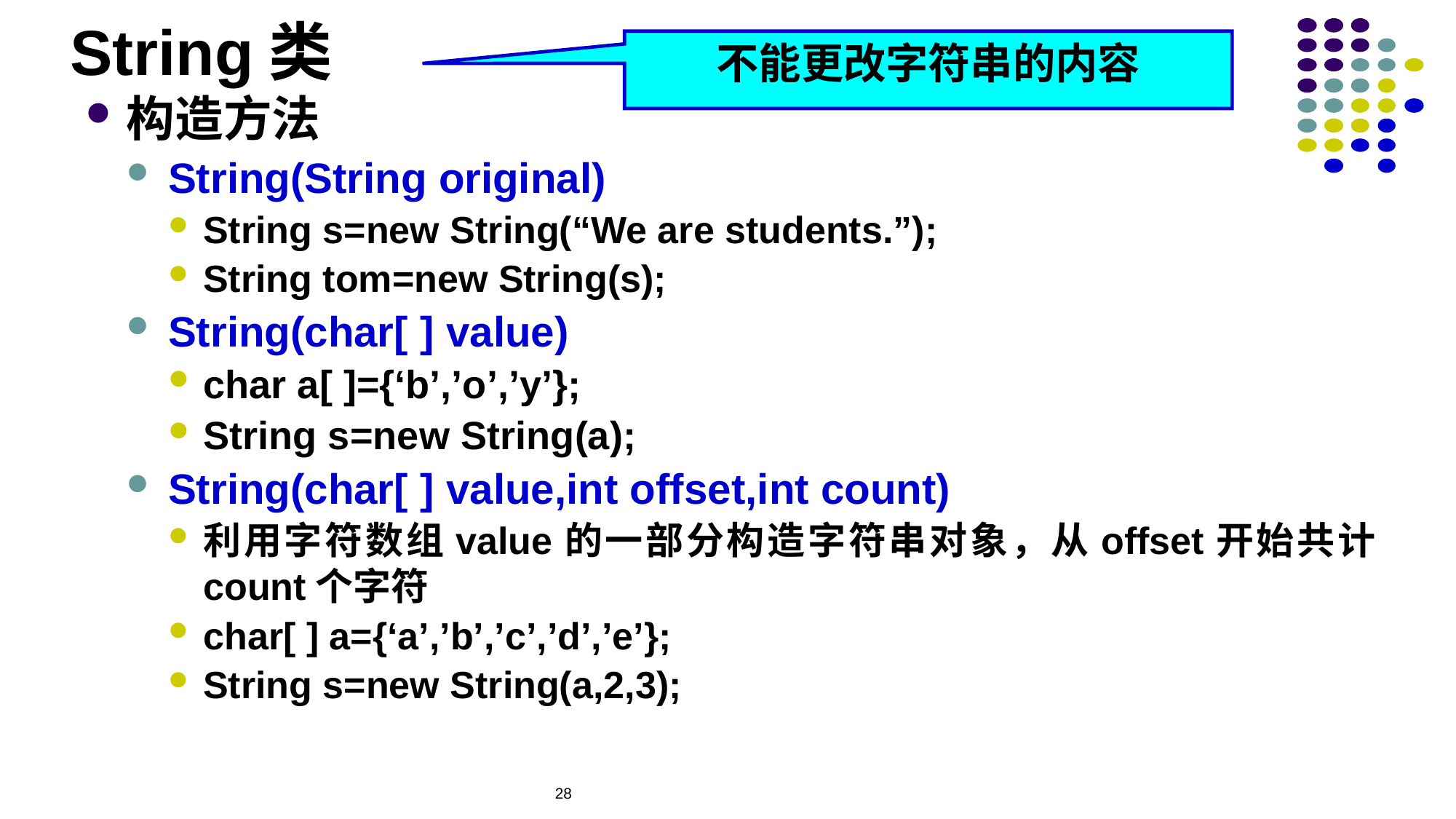

# String类
不能更改字符串的内容
构造方法
String(String original)
String s=new String(“We are students.”);
String tom=new String(s);
String(char[ ] value)
char a[ ]={‘b’,’o’,’y’};
String s=new String(a);
String(char[ ] value,int offset,int count)
利用字符数组value的一部分构造字符串对象，从offset开始共计count个字符
char[ ] a={‘a’,’b’,’c’,’d’,’e’};
String s=new String(a,2,3);
28